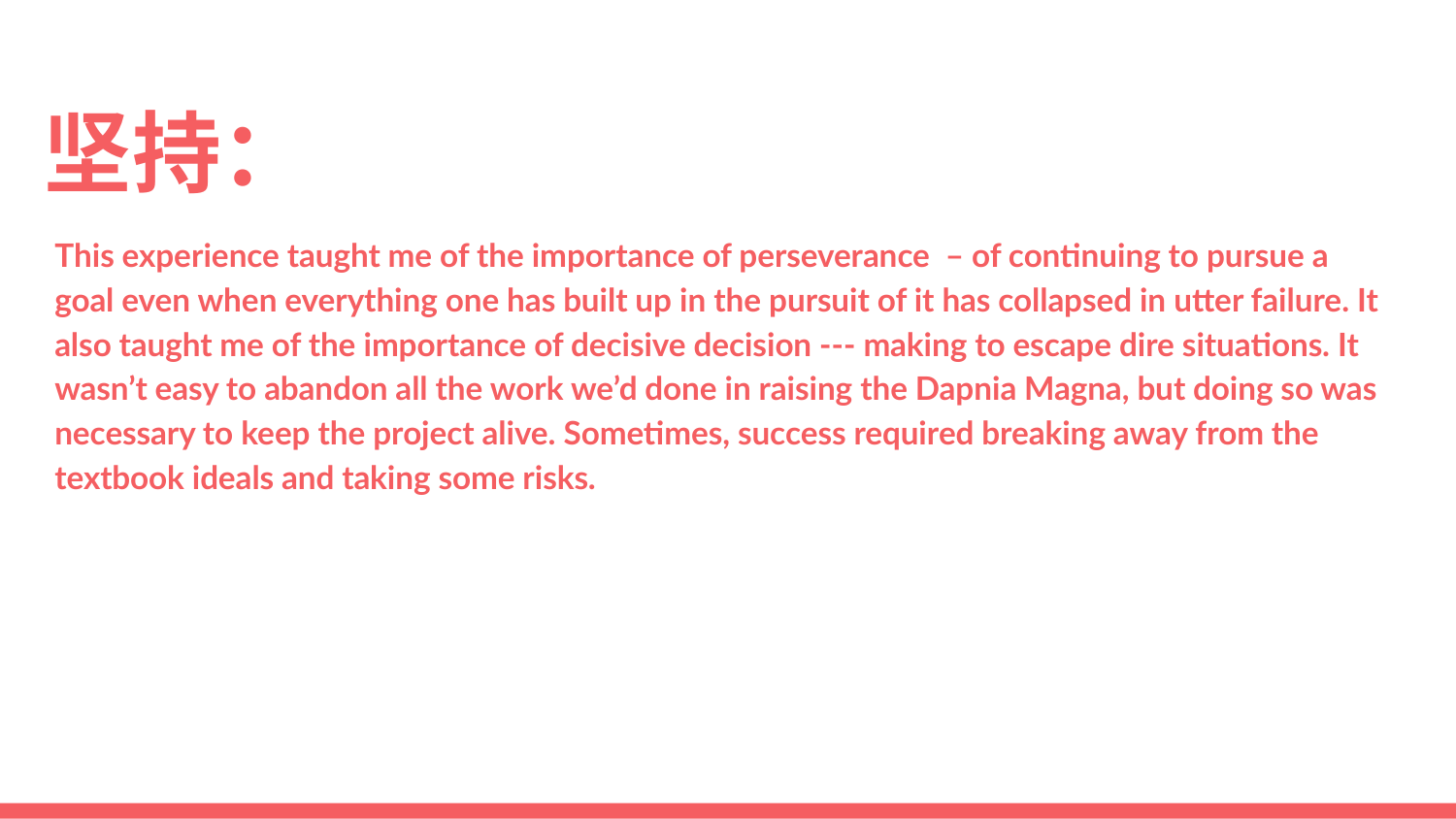

# 坚持：
This experience taught me of the importance of perseverance  – of continuing to pursue a goal even when everything one has built up in the pursuit of it has collapsed in utter failure. It also taught me of the importance of decisive decision --- making to escape dire situations. It wasn’t easy to abandon all the work we’d done in raising the Dapnia Magna, but doing so was necessary to keep the project alive. Sometimes, success required breaking away from the textbook ideals and taking some risks.